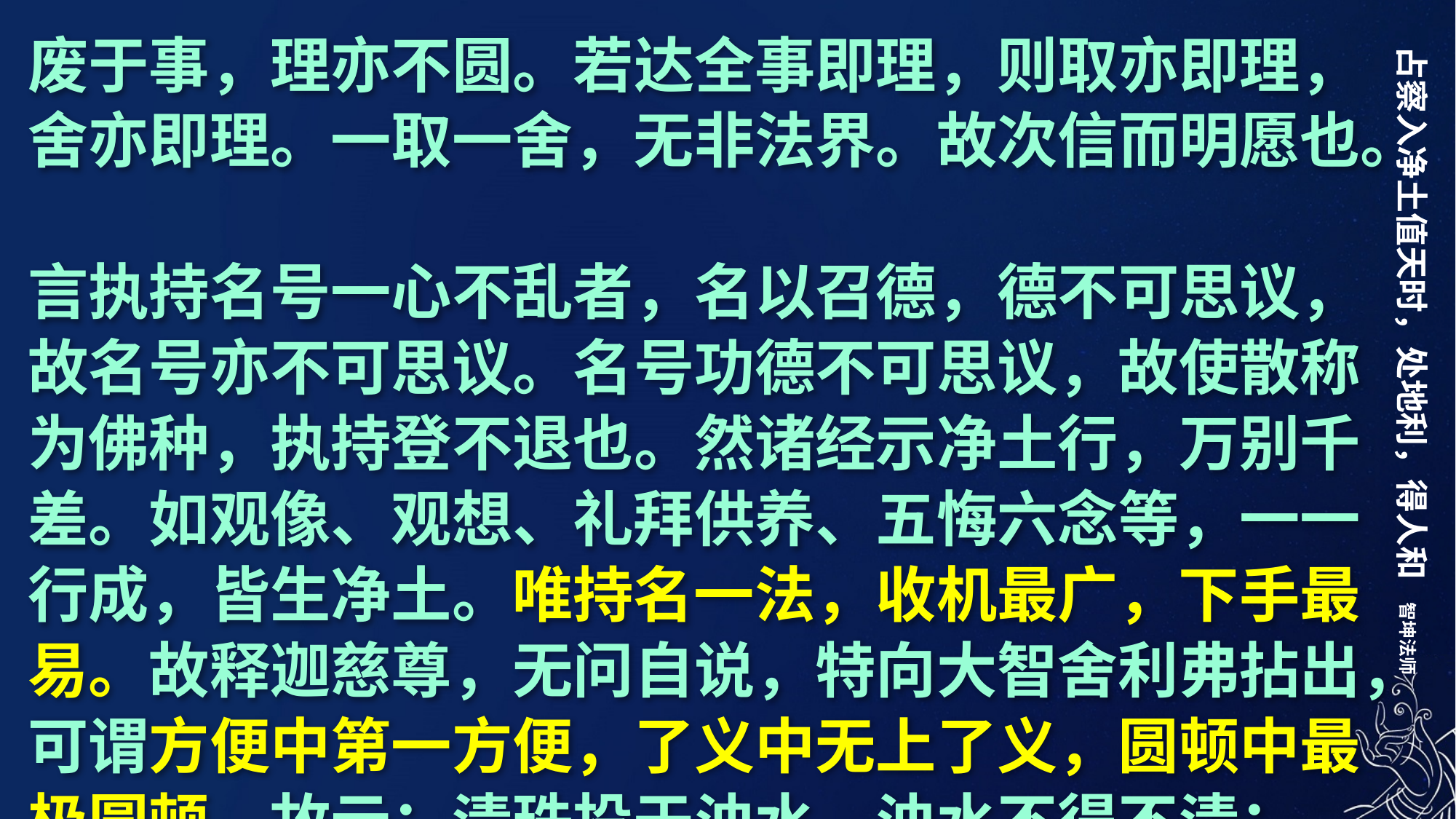

废于事，理亦不圆。若达全事即理，则取亦即理，舍亦即理。一取一舍，无非法界。故次信而明愿也。
言执持名号一心不乱者，名以召德，德不可思议，故名号亦不可思议。名号功德不可思议，故使散称为佛种，执持登不退也。然诸经示净土行，万别千差。如观像、观想、礼拜供养、五悔六念等，一一行成，皆生净土。唯持名一法，收机最广，下手最易。故释迦慈尊，无问自说，特向大智舍利弗拈出，可谓方便中第一方便，了义中无上了义，圆顿中最极圆顿。故云：清珠投于浊水，浊水不得不清；